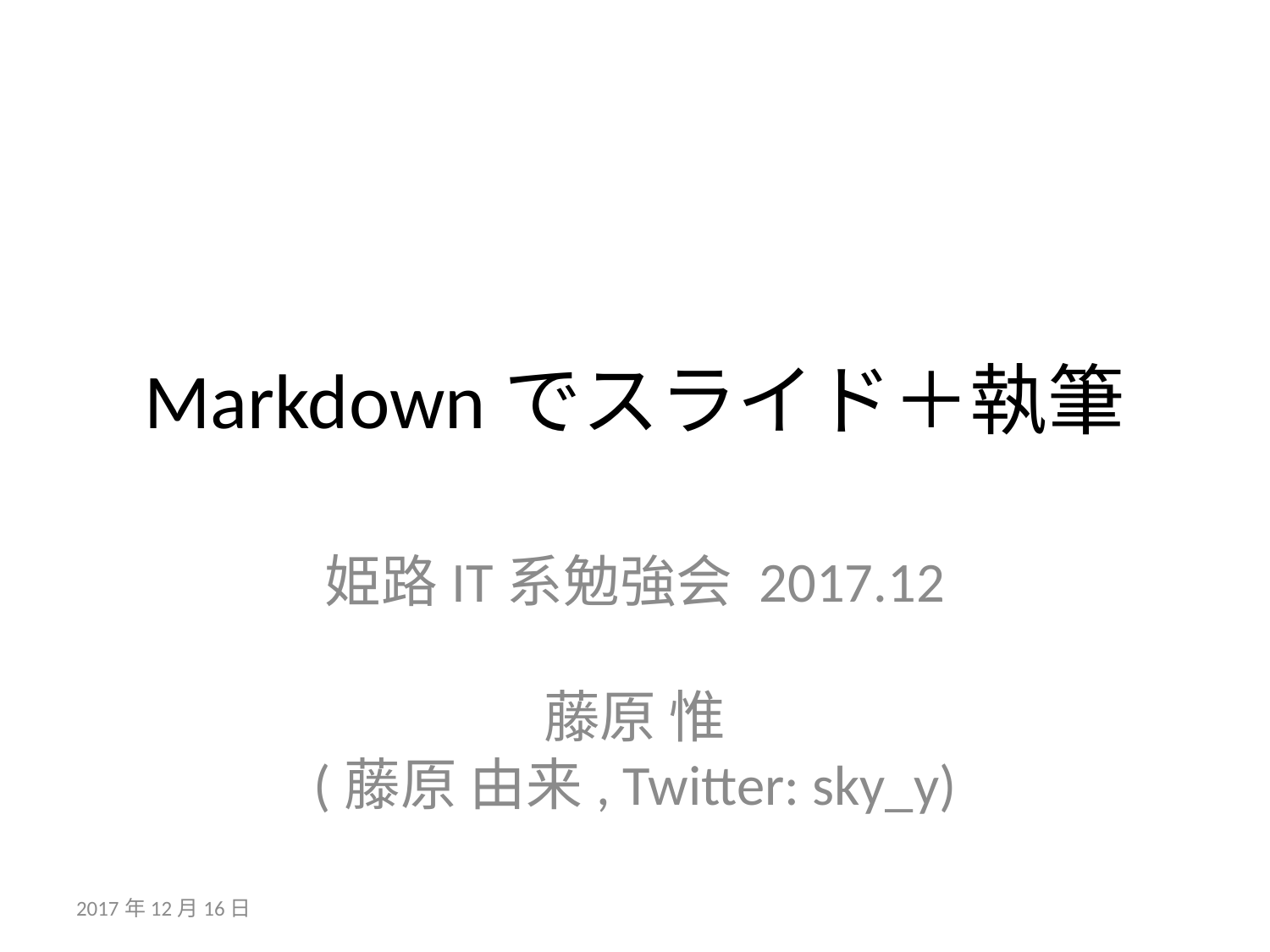

# Markdownでスライド＋執筆
姫路IT系勉強会 2017.12
藤原 惟
(藤原 由来, Twitter: sky_y)
2017年12月16日